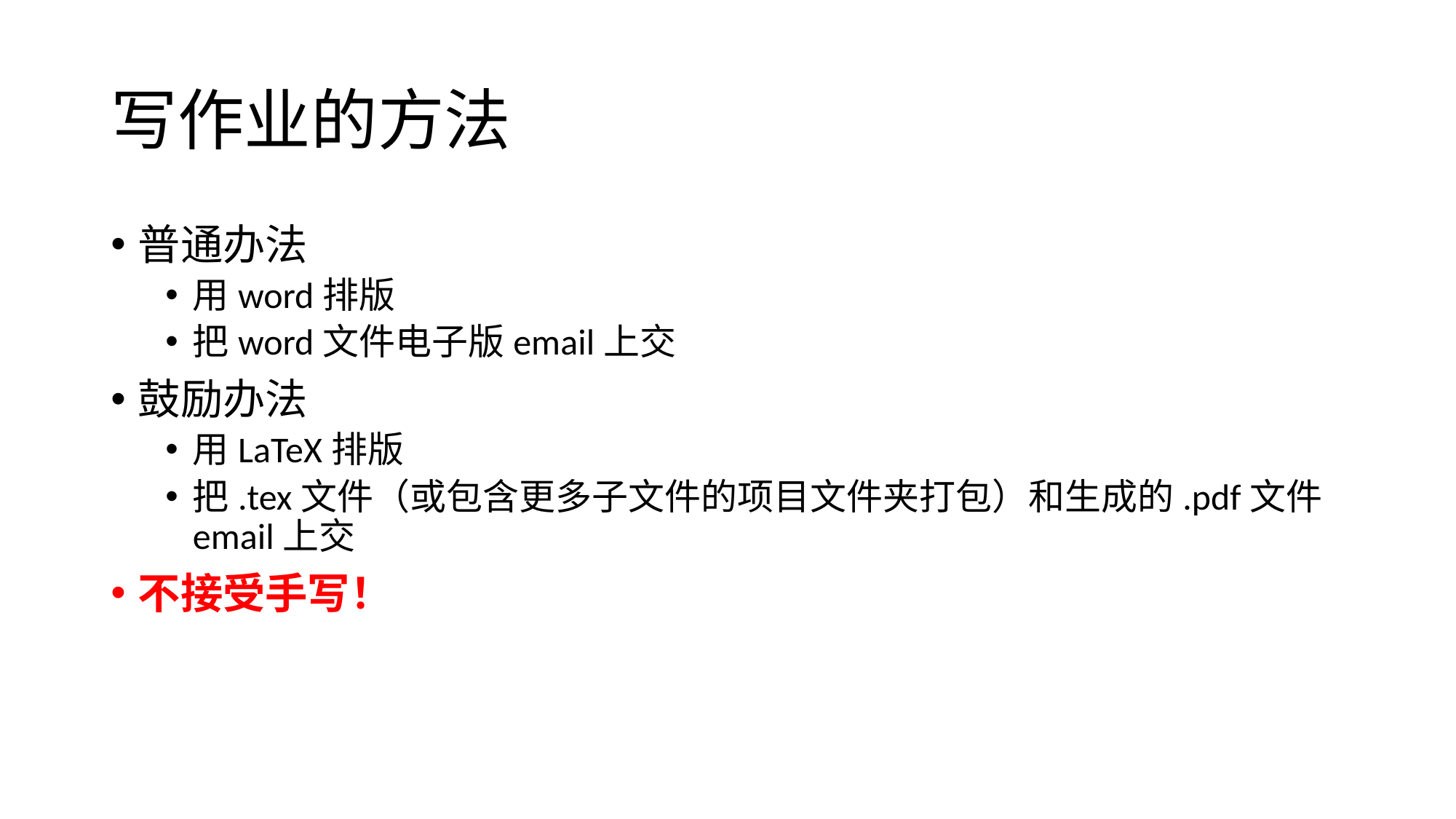

# 写作业的方法
普通办法
用word排版
把word文件电子版email上交
鼓励办法
用LaTeX排版
把.tex文件（或包含更多子文件的项目文件夹打包）和生成的.pdf文件email上交
不接受手写！